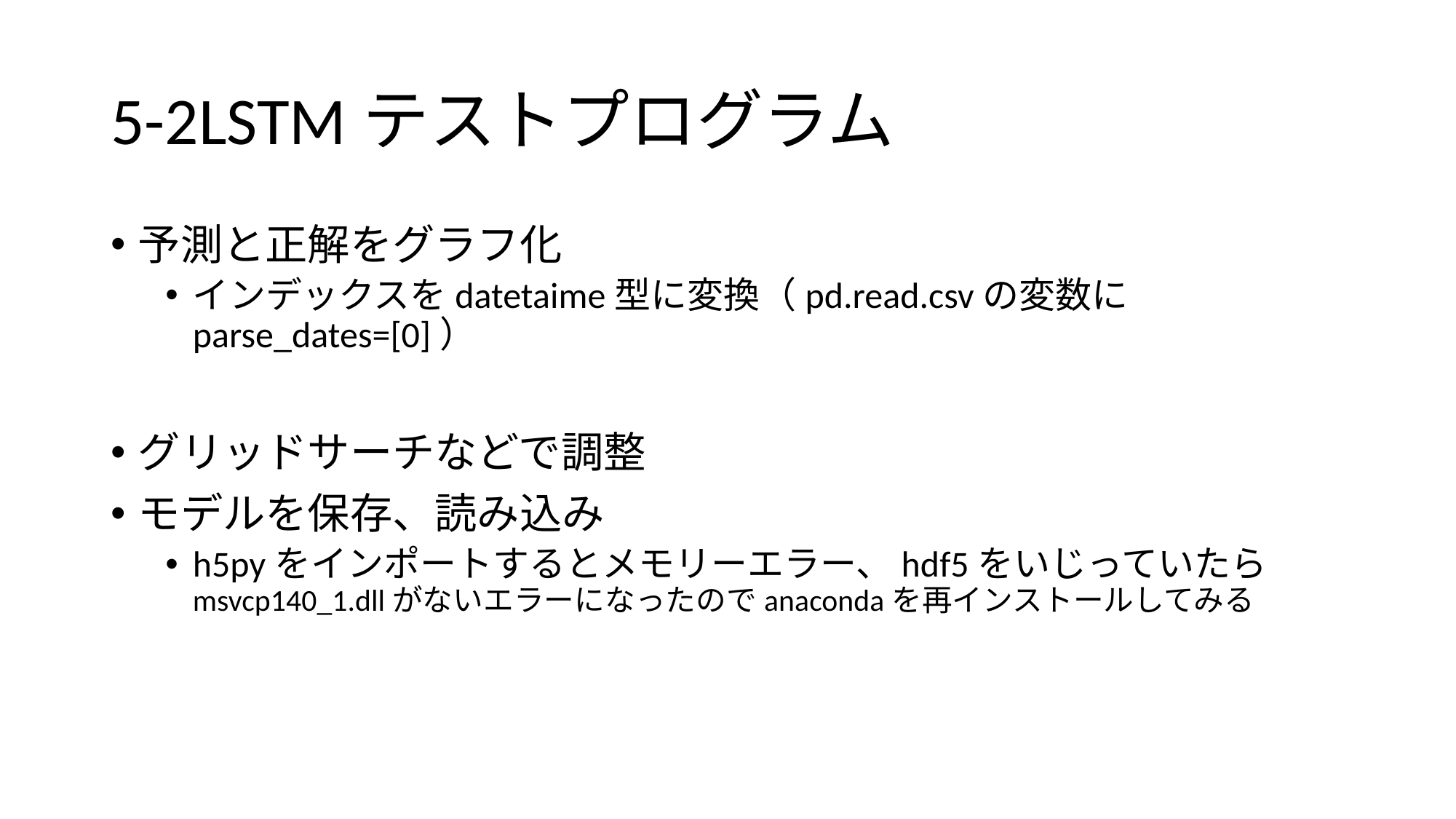

# 5-2LSTMテストプログラム
予測と正解をグラフ化
インデックスをdatetaime型に変換（pd.read.csvの変数にparse_dates=[0]）

グリッドサーチなどで調整
モデルを保存、読み込み
h5pyをインポートするとメモリーエラー、hdf5をいじっていたらmsvcp140_1.dllがないエラーになったのでanacondaを再インストールしてみる